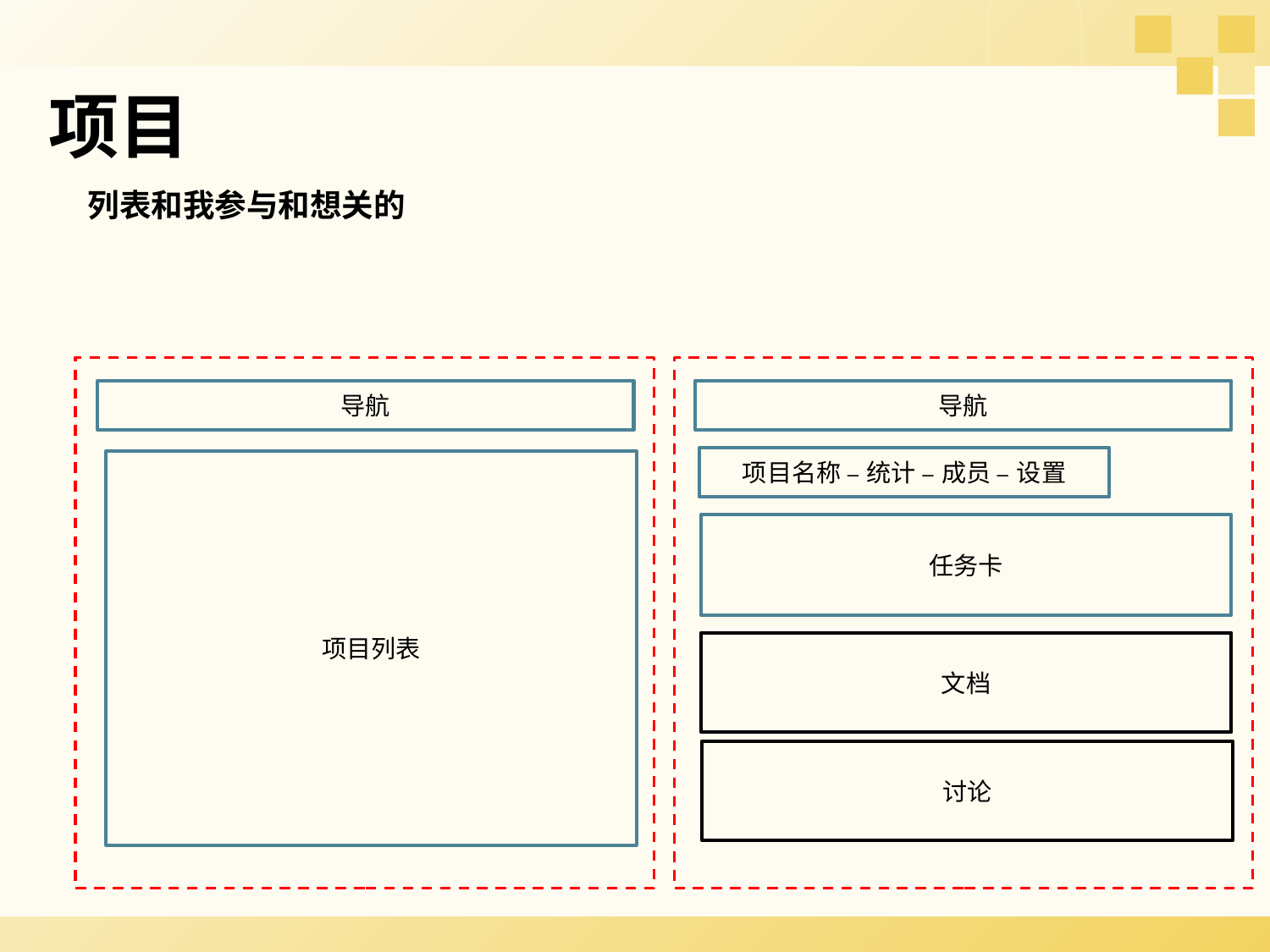

#
项目
列表和我参与和想关的

导航
导航
项目名称-统计-成员-设置
项目列表
任务卡
文档
讨论